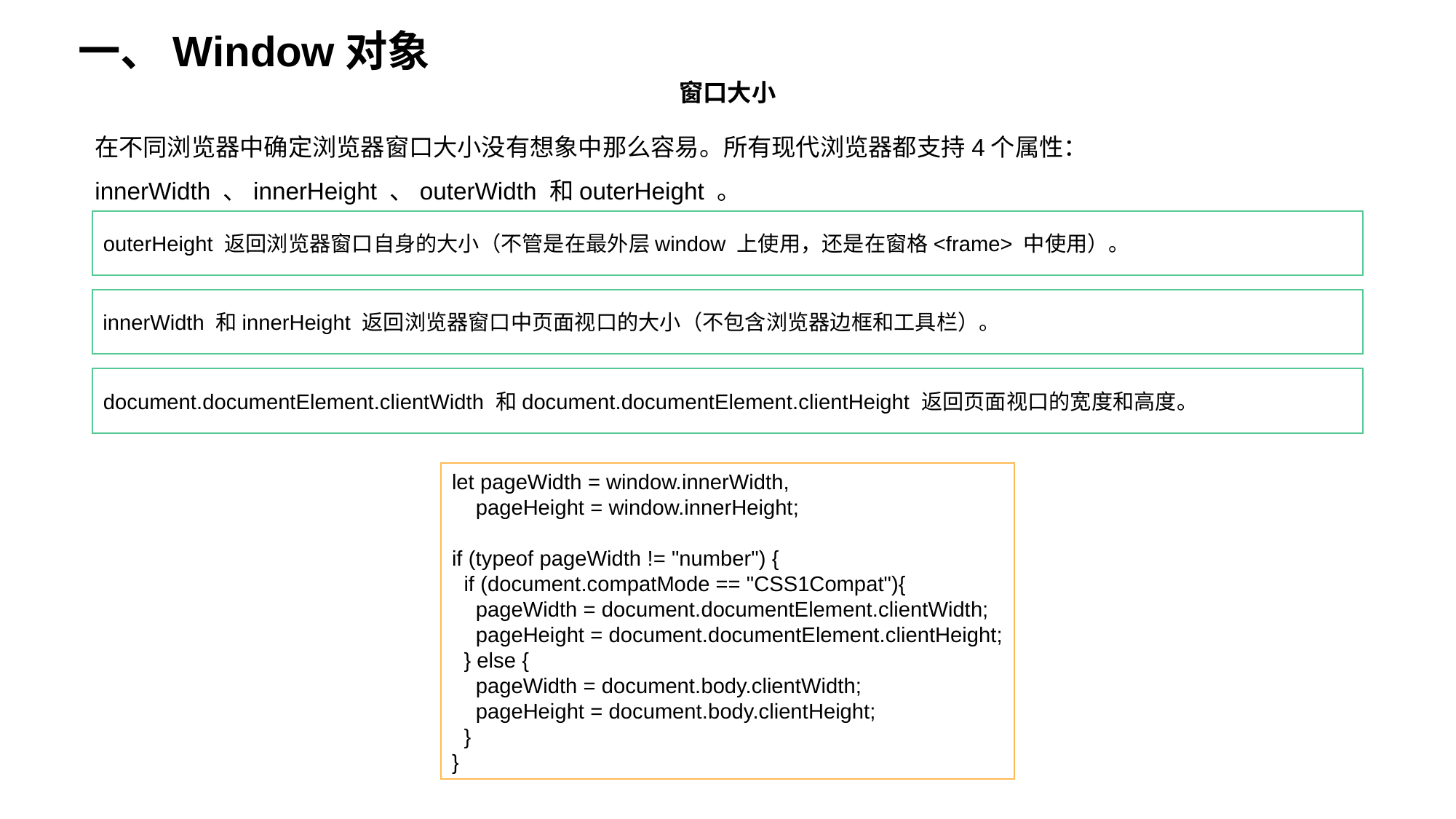

一、Window对象
窗口大小
在不同浏览器中确定浏览器窗口大小没有想象中那么容易。所有现代浏览器都支持4个属性：innerWidth 、innerHeight 、outerWidth 和outerHeight 。
outerHeight 返回浏览器窗口自身的大小（不管是在最外层window 上使用，还是在窗格<frame> 中使用）。
innerWidth 和innerHeight 返回浏览器窗口中页面视口的大小（不包含浏览器边框和工具栏）。
document.documentElement.clientWidth 和document.documentElement.clientHeight 返回页面视口的宽度和高度。
let pageWidth = window.innerWidth,
    pageHeight = window.innerHeight;

if (typeof pageWidth != "number") {
  if (document.compatMode == "CSS1Compat"){
    pageWidth = document.documentElement.clientWidth;
    pageHeight = document.documentElement.clientHeight;
  } else {
    pageWidth = document.body.clientWidth;
    pageHeight = document.body.clientHeight;
  }
}